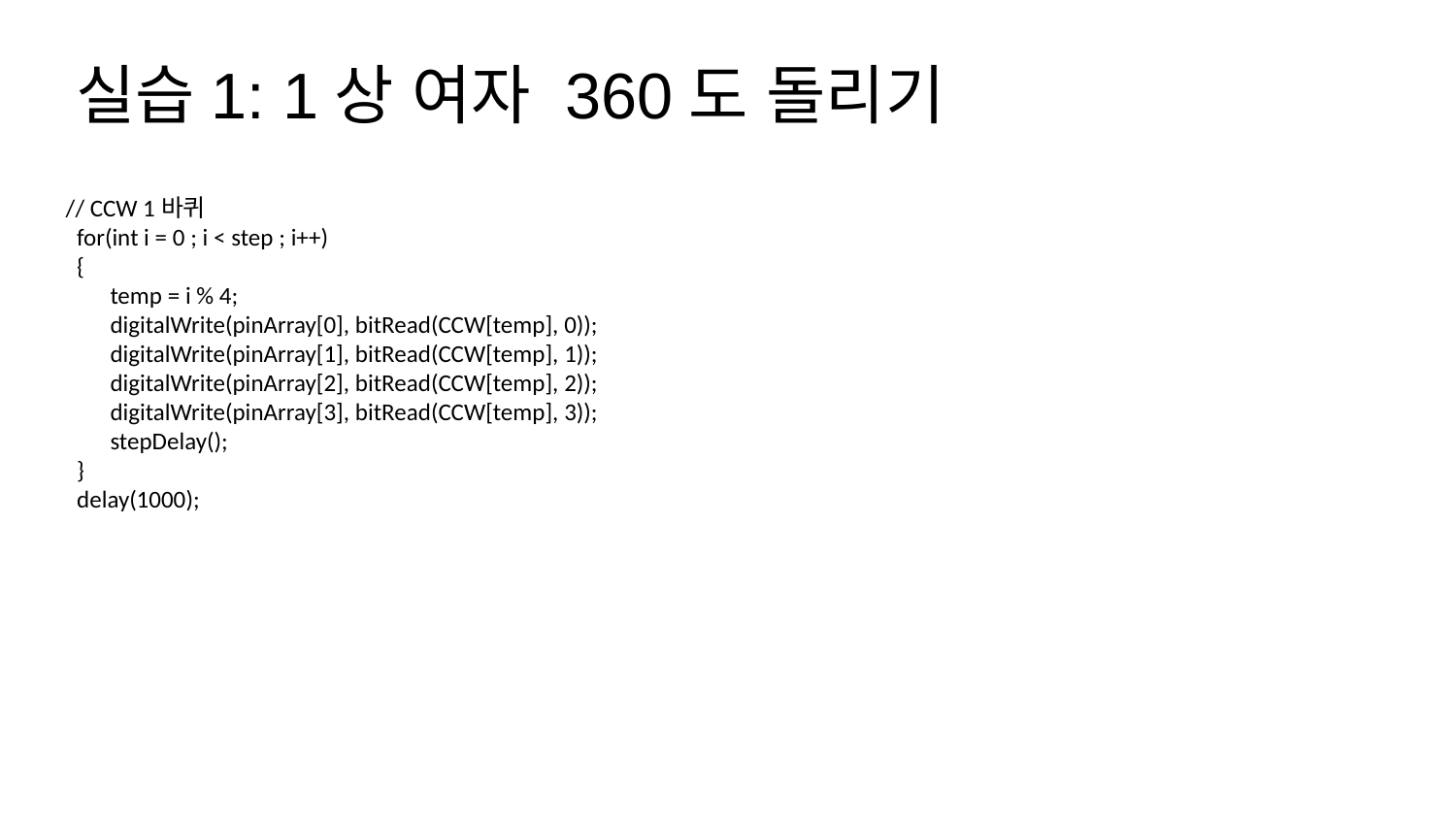

실습1: 1상 여자 360도 돌리기
// CCW 1바퀴
  for(int i = 0 ; i < step ; i++)
  {
        temp = i % 4;
        digitalWrite(pinArray[0], bitRead(CCW[temp], 0));
        digitalWrite(pinArray[1], bitRead(CCW[temp], 1));
        digitalWrite(pinArray[2], bitRead(CCW[temp], 2));
        digitalWrite(pinArray[3], bitRead(CCW[temp], 3));
        stepDelay();
  }
  delay(1000);